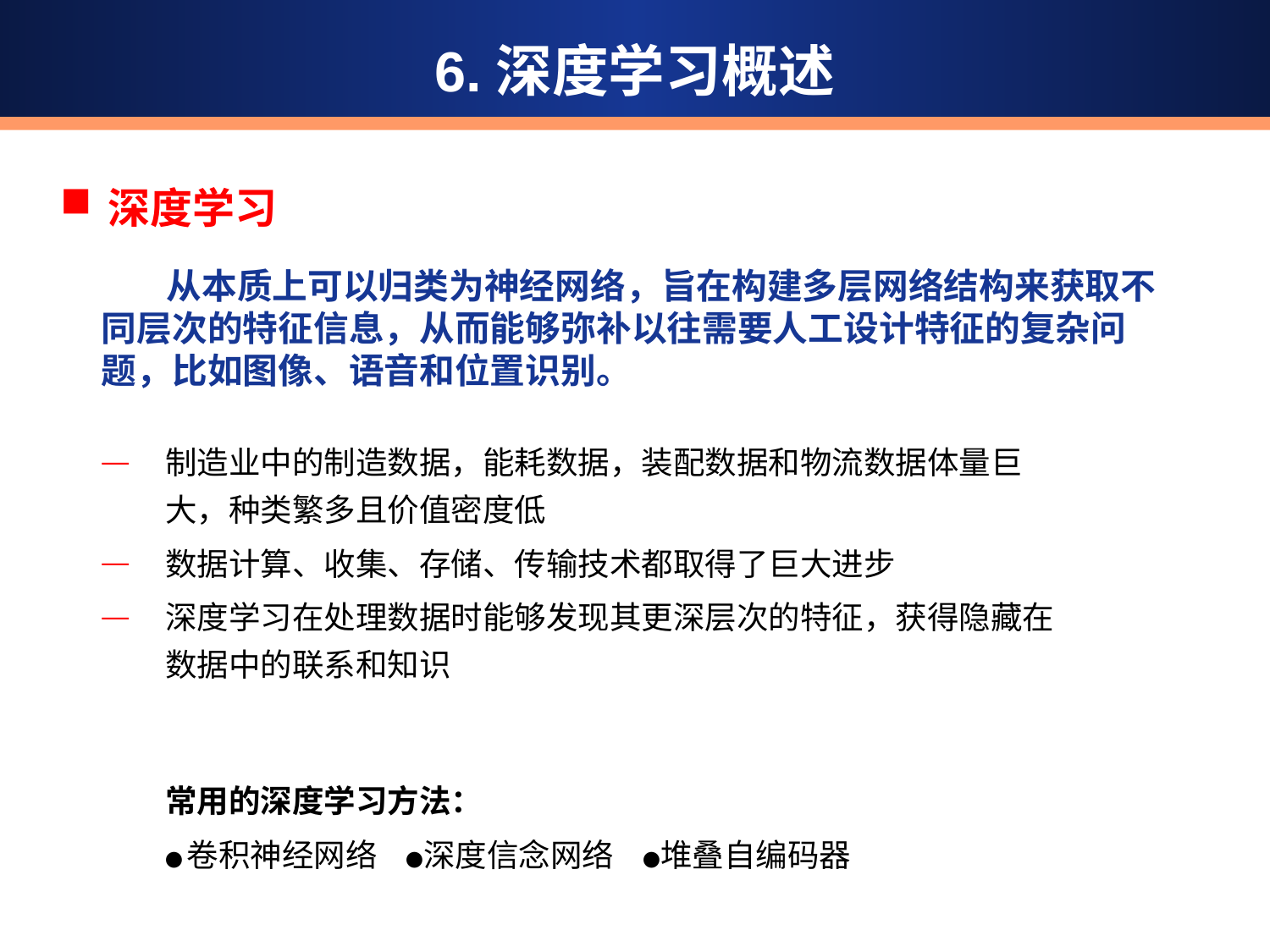

6.深度学习概述
深度学习
       从本质上可以归类为神经网络，旨在构建多层网络结构来获取不同层次的特征信息，从而能够弥补以往需要人工设计特征的复杂问题，比如图像、语音和位置识别。
制造业中的制造数据，能耗数据，装配数据和物流数据体量巨大，种类繁多且价值密度低
数据计算、收集、存储、传输技术都取得了巨大进步
深度学习在处理数据时能够发现其更深层次的特征，获得隐藏在数据中的联系和知识
常用的深度学习方法：
●卷积神经网络    ●深度信念网络    ●堆叠自编码器